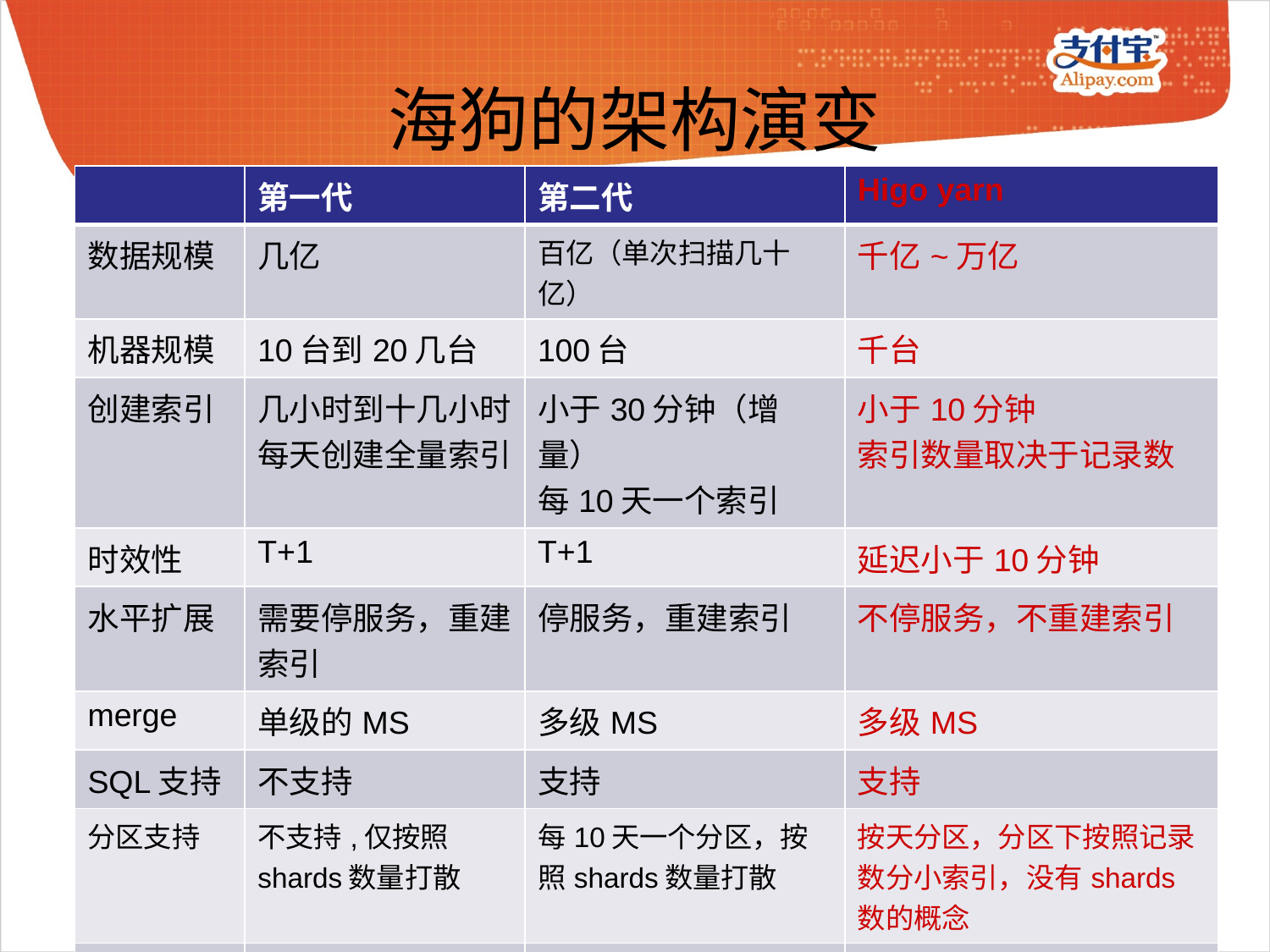

# 海狗的架构演变
|  | 第一代 | 第二代 | Higo yarn |
| --- | --- | --- | --- |
| 数据规模 | 几亿 | 百亿（单次扫描几十亿） | 千亿~万亿 |
| 机器规模 | 10台到20几台 | 100台 | 千台 |
| 创建索引 | 几小时到十几小时 每天创建全量索引 | 小于30分钟（增量） 每10天一个索引 | 小于10分钟 索引数量取决于记录数 |
| 时效性 | T+1 | T+1 | 延迟小于10分钟 |
| 水平扩展 | 需要停服务，重建索引 | 停服务，重建索引 | 不停服务，不重建索引 |
| merge | 单级的MS | 多级MS | 多级MS |
| SQL支持 | 不支持 | 支持 | 支持 |
| 分区支持 | 不支持,仅按照shards数量打散 | 每10天一个分区，按照shards数量打散 | 按天分区，分区下按照记录数分小索引，没有shards数的概念 |
| 其他 | 通过无数次的并发小查询实现，效率低，无法分页,只能计算小于100个group的计算 | 在内部实现，单次支撑10000个group的计算，可分页 | group数将无限制 join,distinct，嵌套查询，临时表，等将在这里实现 |